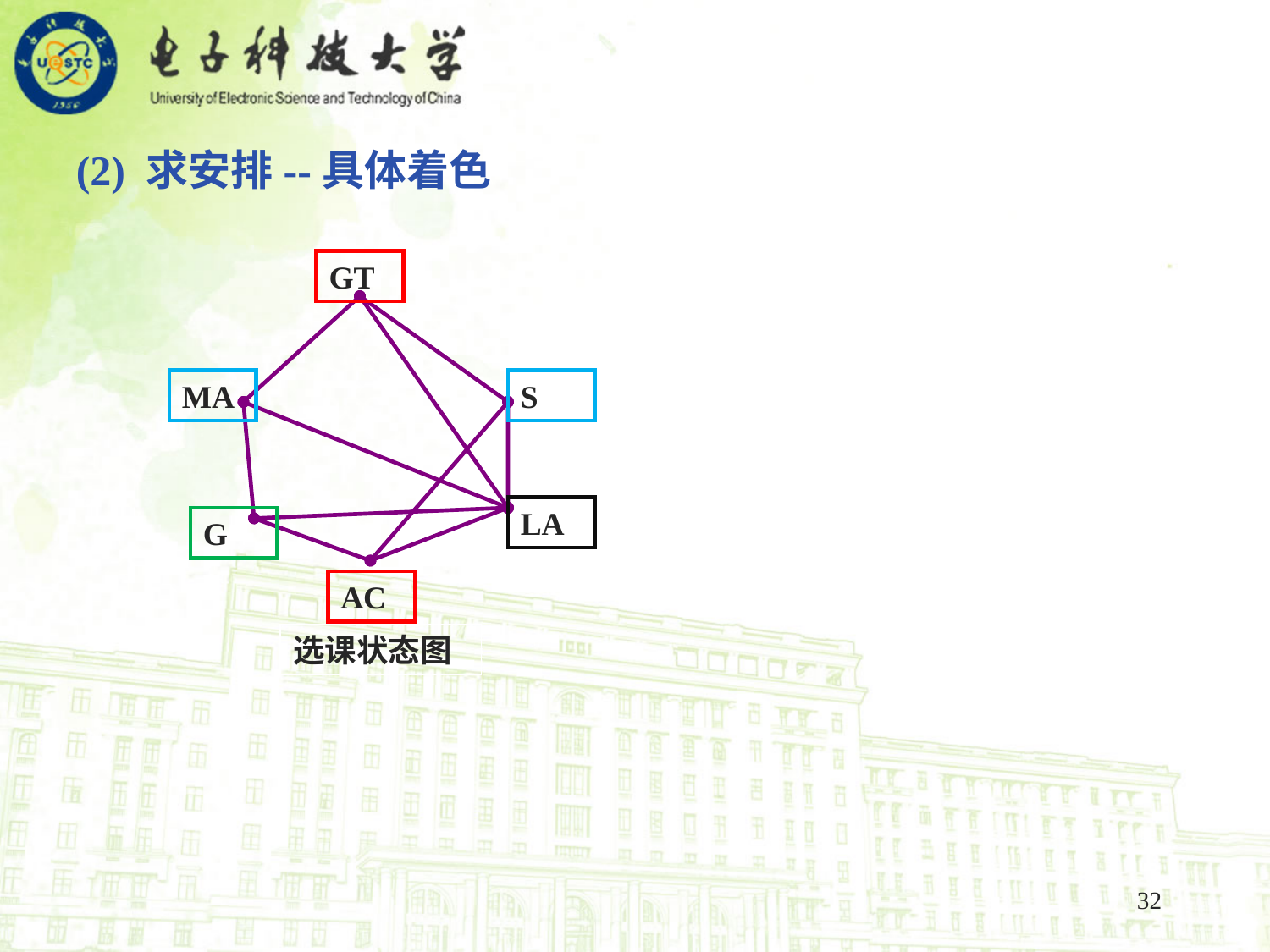

(2) 求安排--具体着色
GT

MA
S
LA
G
AC
选课状态图
32